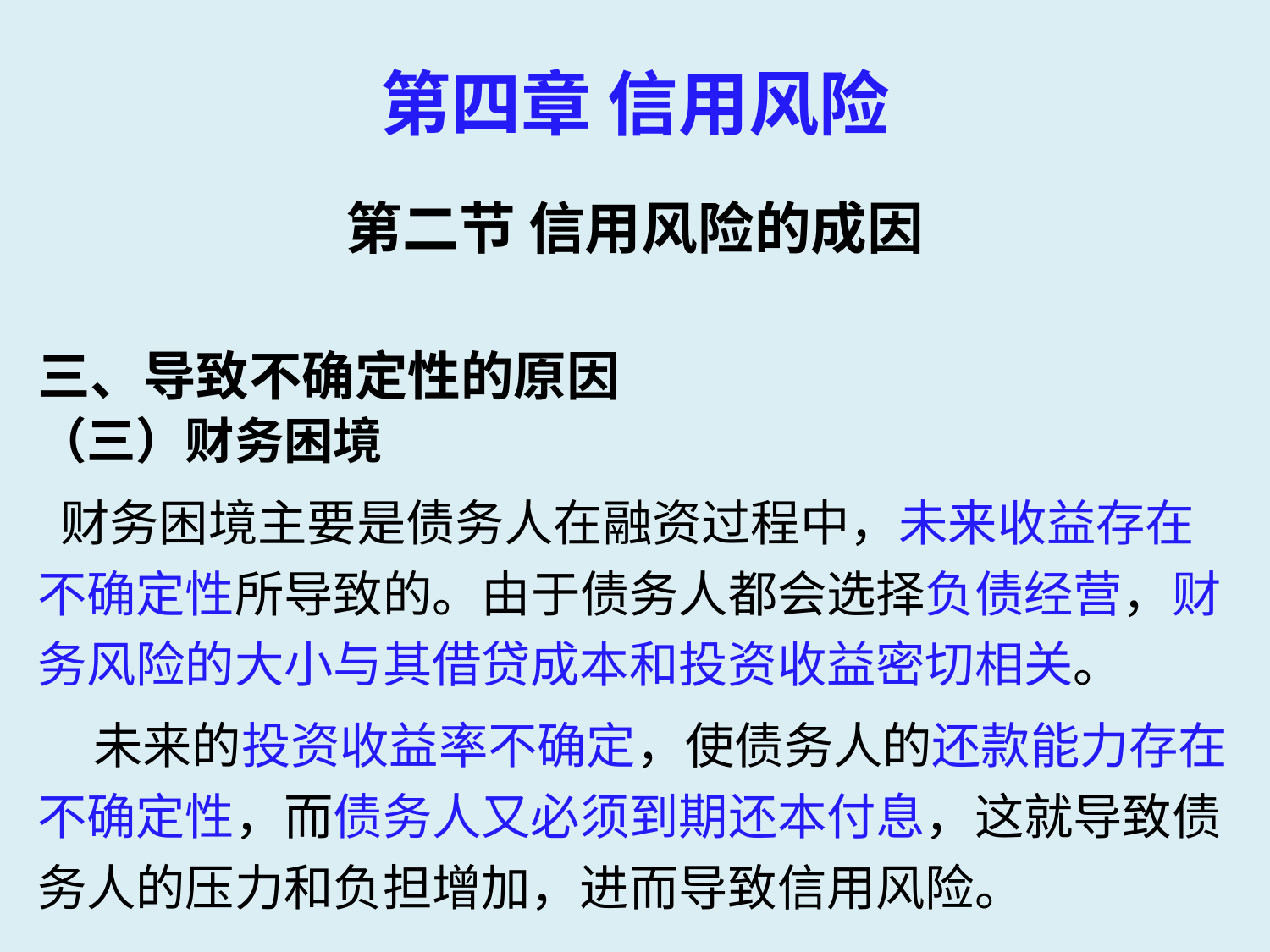

# 第四章 信用风险
第二节 信用风险的成因

三、导致不确定性的原因
（三）财务困境
 财务困境主要是债务人在融资过程中，未来收益存在不确定性所导致的。由于债务人都会选择负债经营，财务风险的大小与其借贷成本和投资收益密切相关。
    未来的投资收益率不确定，使债务人的还款能力存在不确定性，而债务人又必须到期还本付息，这就导致债务人的压力和负担增加，进而导致信用风险。